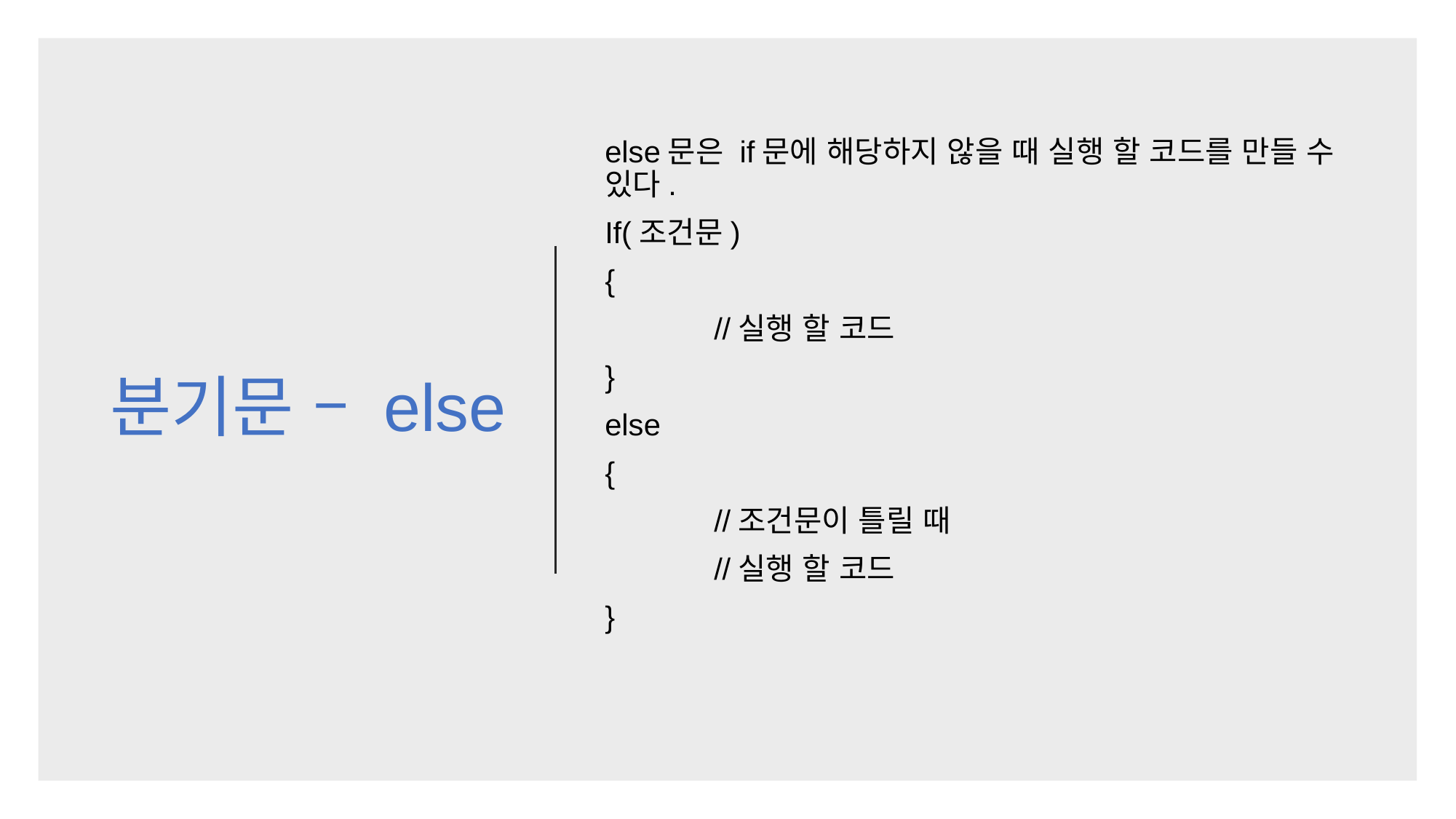

# 분기문 – else
else문은 if문에 해당하지 않을 때 실행 할 코드를 만들 수 있다.
If(조건문)
{
	//실행 할 코드
}
else
{
	//조건문이 틀릴 때
	//실행 할 코드
}